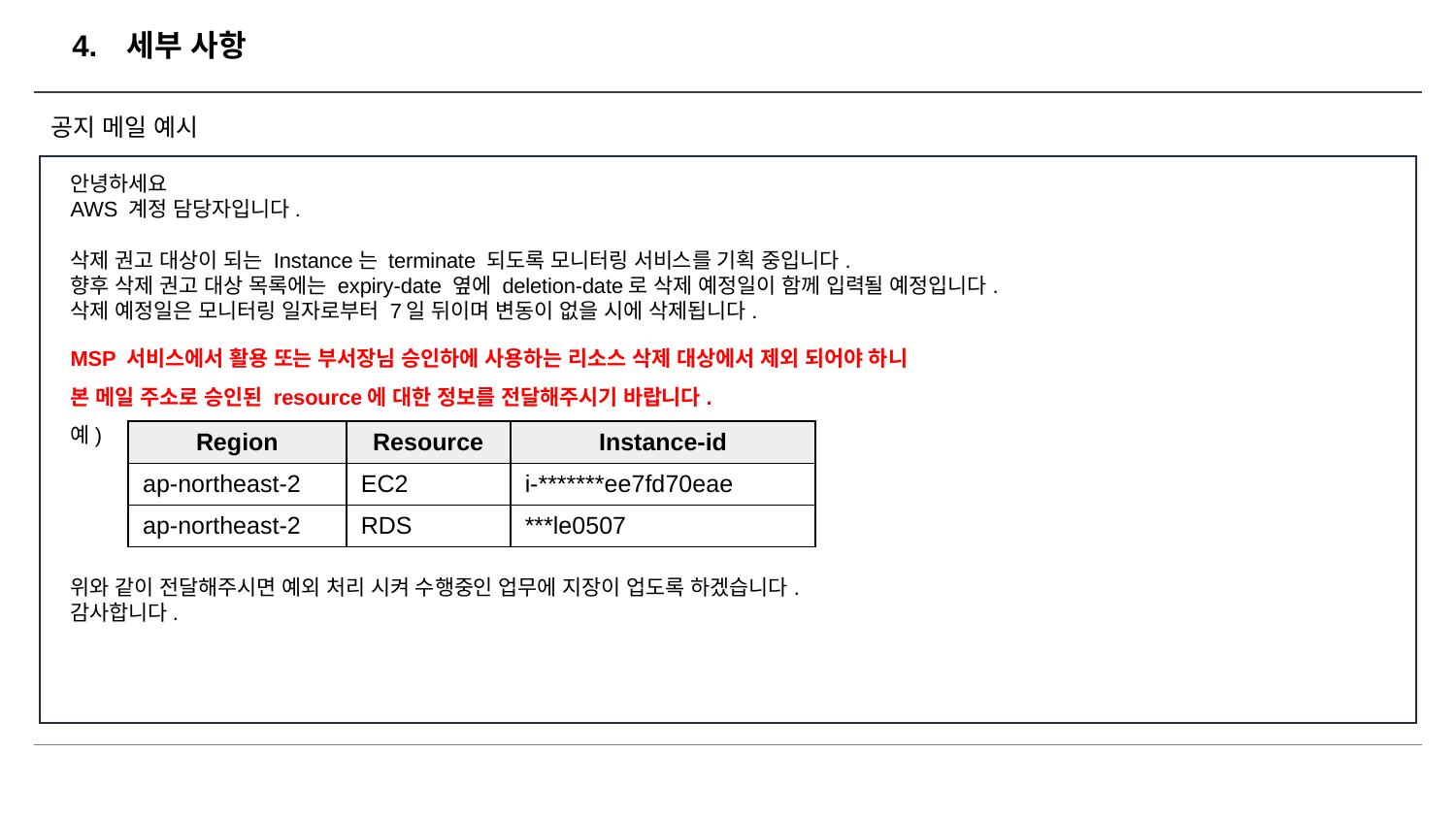

# 세부 사항
공지 메일 예시

안녕하세요
AWS 계정 담당자입니다.

삭제 권고 대상이 되는 Instance는 terminate 되도록 모니터링 서비스를 기획 중입니다.
향후 삭제 권고 대상 목록에는 expiry-date 옆에 deletion-date로 삭제 예정일이 함께 입력될 예정입니다.
삭제 예정일은 모니터링 일자로부터 7일 뒤이며 변동이 없을 시에 삭제됩니다.

MSP 서비스에서 활용 또는 부서장님 승인하에 사용하는 리소스 삭제 대상에서 제외 되어야 하니
본 메일 주소로 승인된 resource에 대한 정보를 전달해주시기 바랍니다.
예)
위와 같이 전달해주시면 예외 처리 시켜 수행중인 업무에 지장이 업도록 하겠습니다.
감사합니다.
| Region | Resource | Instance-id |
| --- | --- | --- |
| ap-northeast-2 | EC2 | i-\*\*\*\*\*\*\*ee7fd70eae |
| ap-northeast-2 | RDS | \*\*\*le0507 |